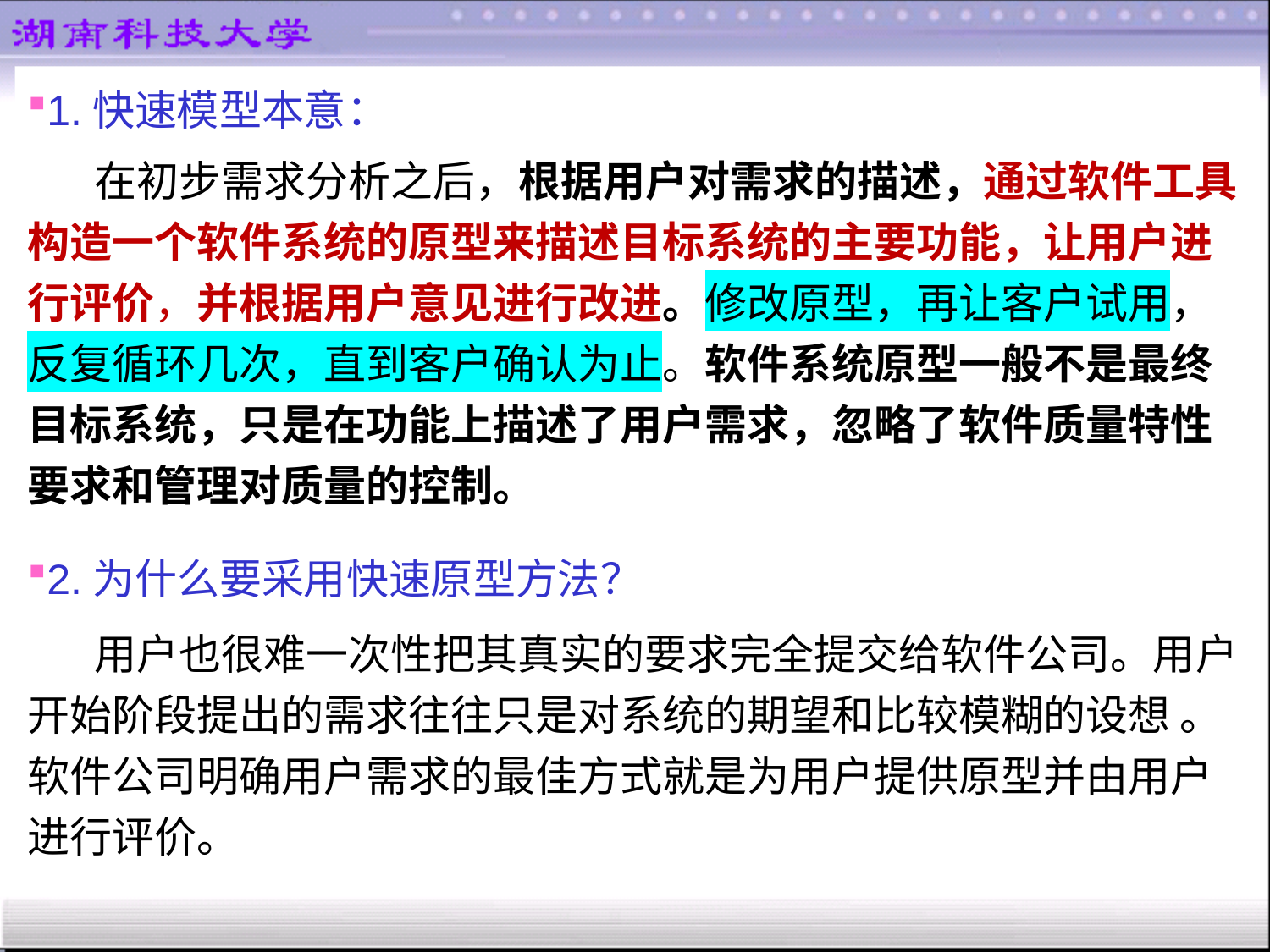

1.快速模型本意：
      在初步需求分析之后，根据用户对需求的描述，通过软件工具构造一个软件系统的原型来描述目标系统的主要功能，让用户进行评价，并根据用户意见进行改进。修改原型，再让客户试用，反复循环几次，直到客户确认为止。软件系统原型一般不是最终目标系统，只是在功能上描述了用户需求，忽略了软件质量特性要求和管理对质量的控制。
2.为什么要采用快速原型方法？
      用户也很难一次性把其真实的要求完全提交给软件公司。用户开始阶段提出的需求往往只是对系统的期望和比较模糊的设想 。软件公司明确用户需求的最佳方式就是为用户提供原型并由用户进行评价。